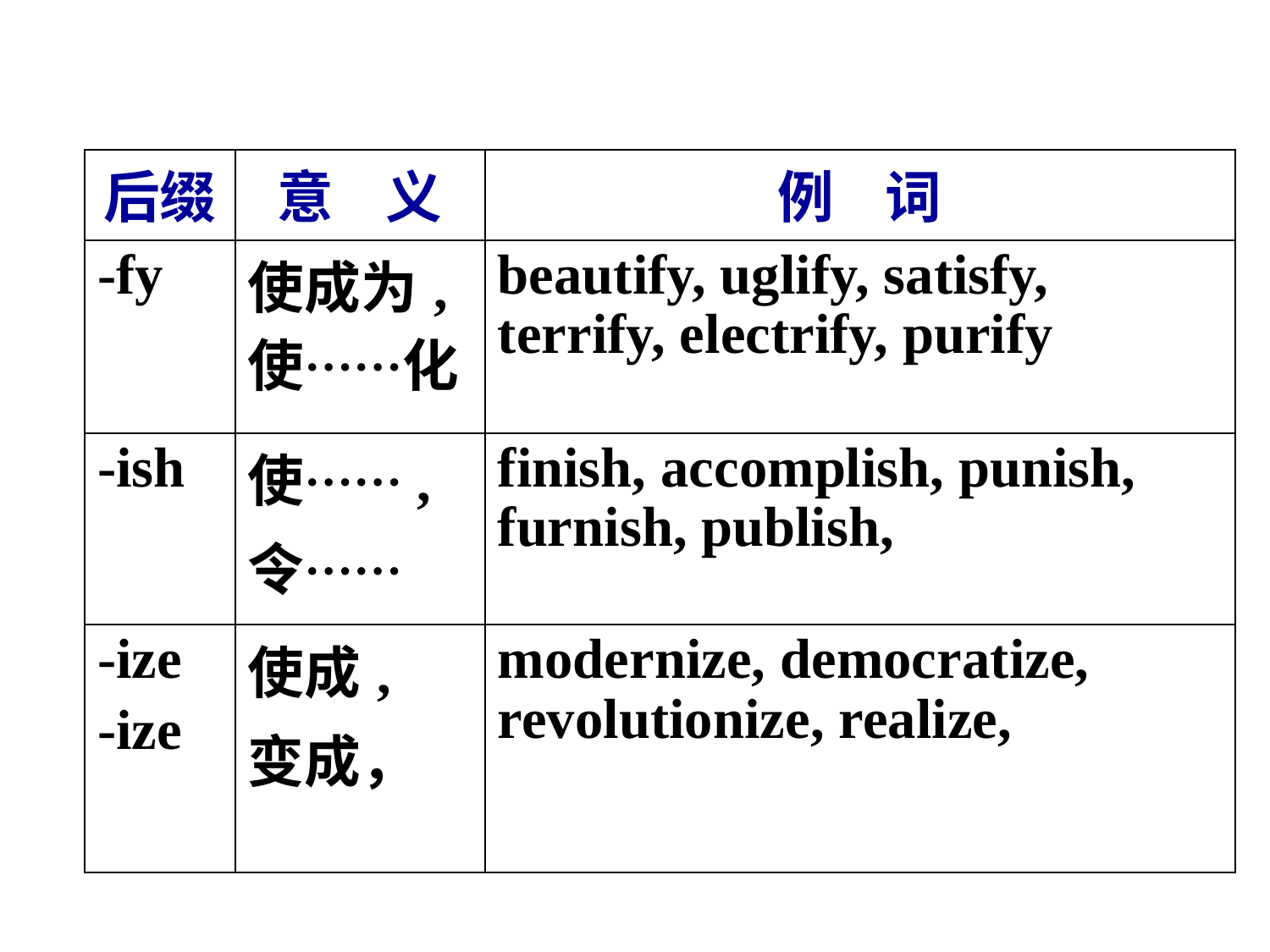

| 后缀 | 意 义 | 例 词 |
| --- | --- | --- |
| -fy | 使成为,使……化 | beautify, uglify, satisfy, terrify, electrify, purify |
| -ish | 使……, 令…… | finish, accomplish, punish, furnish, publish, |
| -ize -ize | 使成, 变成， | modernize, democratize, revolutionize, realize, |